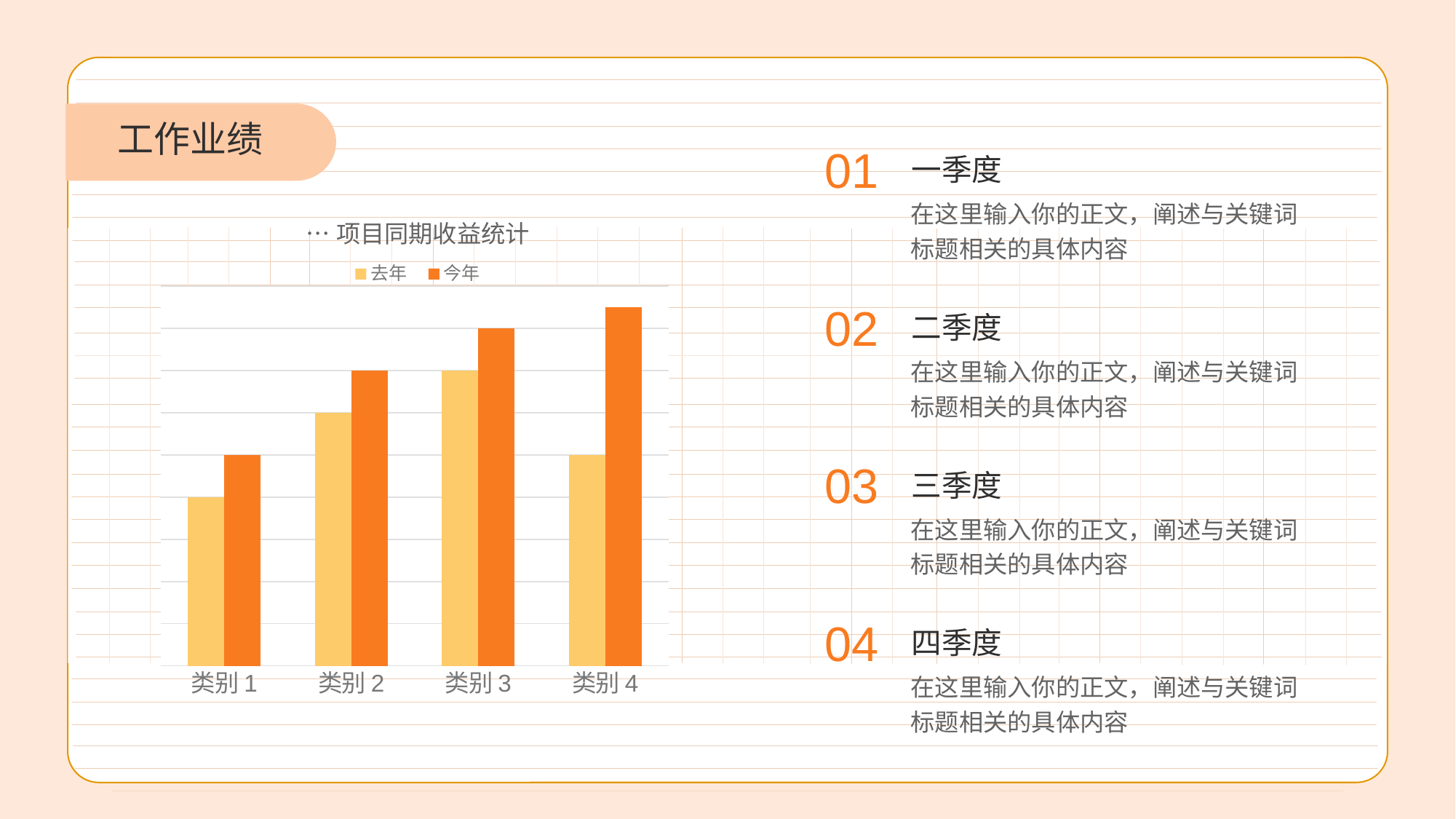

工作业绩
01
一季度
在这里输入你的正文，阐述与关键词标题相关的具体内容

[unsupported chart]

…项目同期收益统计
02
二季度
在这里输入你的正文，阐述与关键词标题相关的具体内容
03
三季度
在这里输入你的正文，阐述与关键词标题相关的具体内容
04
四季度
在这里输入你的正文，阐述与关键词标题相关的具体内容